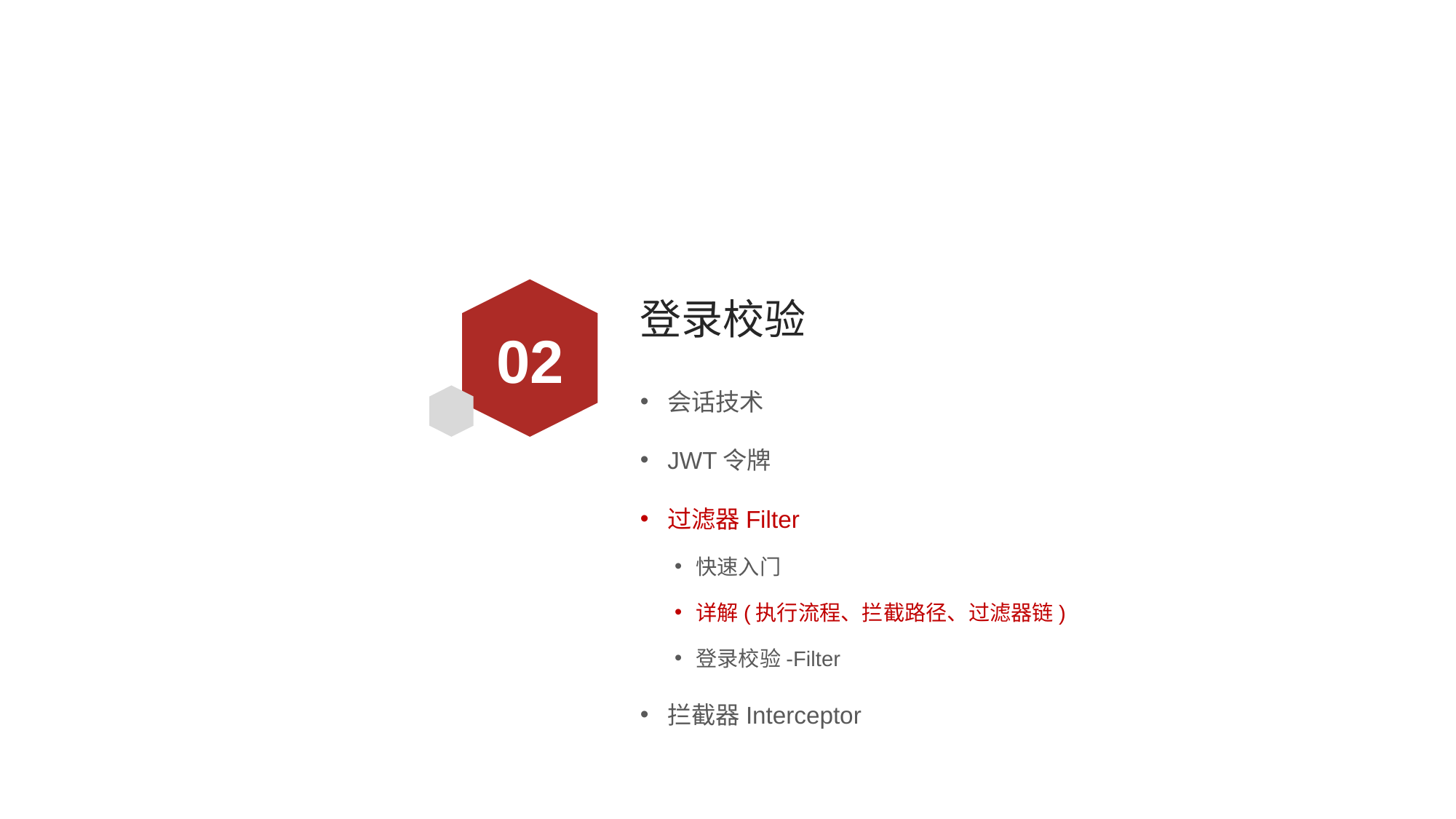

# 登录校验
02
会话技术
JWT令牌
过滤器Filter
快速入门
详解(执行流程、拦截路径、过滤器链)
登录校验-Filter
拦截器Interceptor